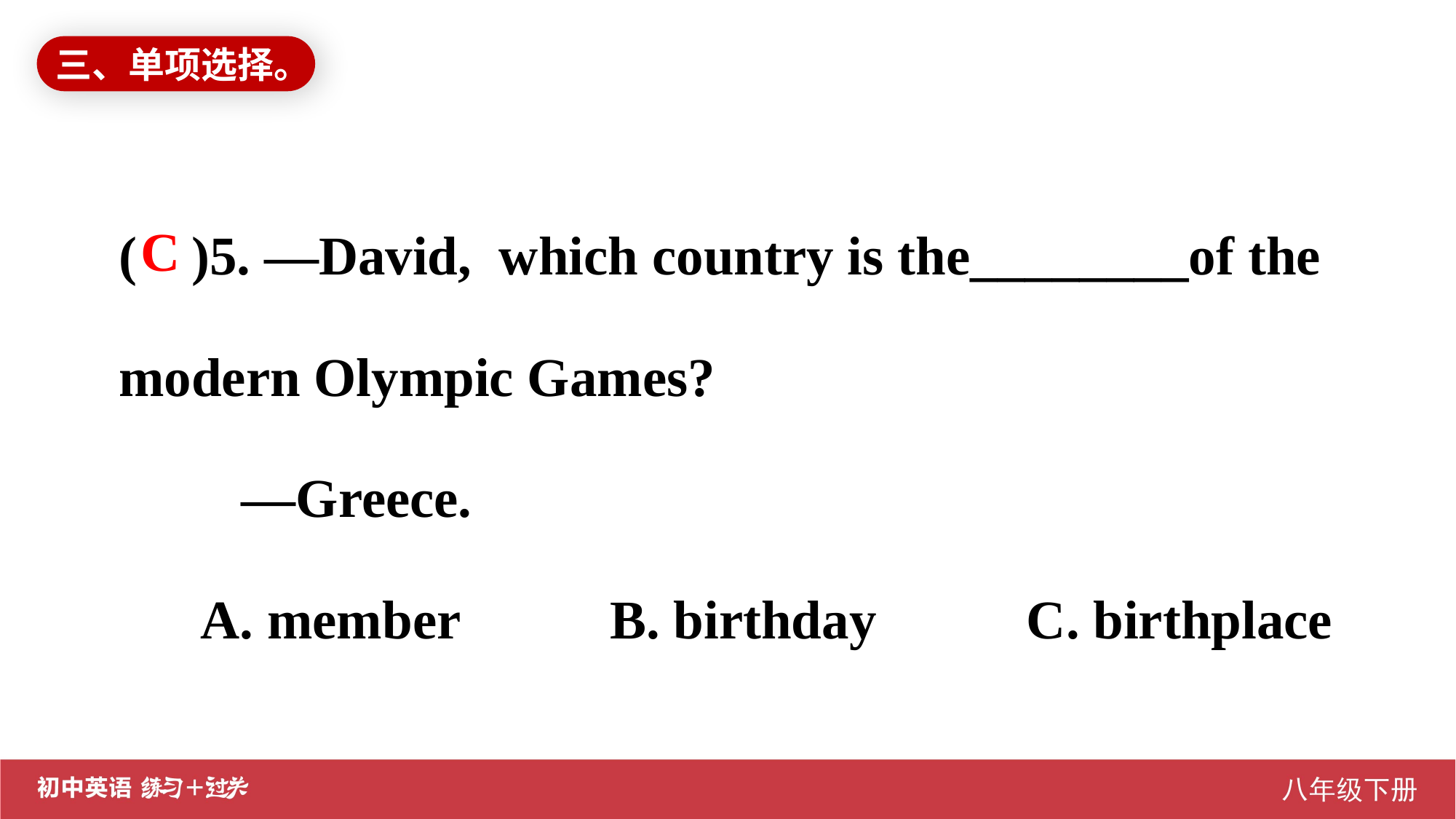

三、单项选择。
(    )5. —David,  which country is the________of the modern Olympic Games?
	 —Greece.
      A. member           B. birthday           C. birthplace
C